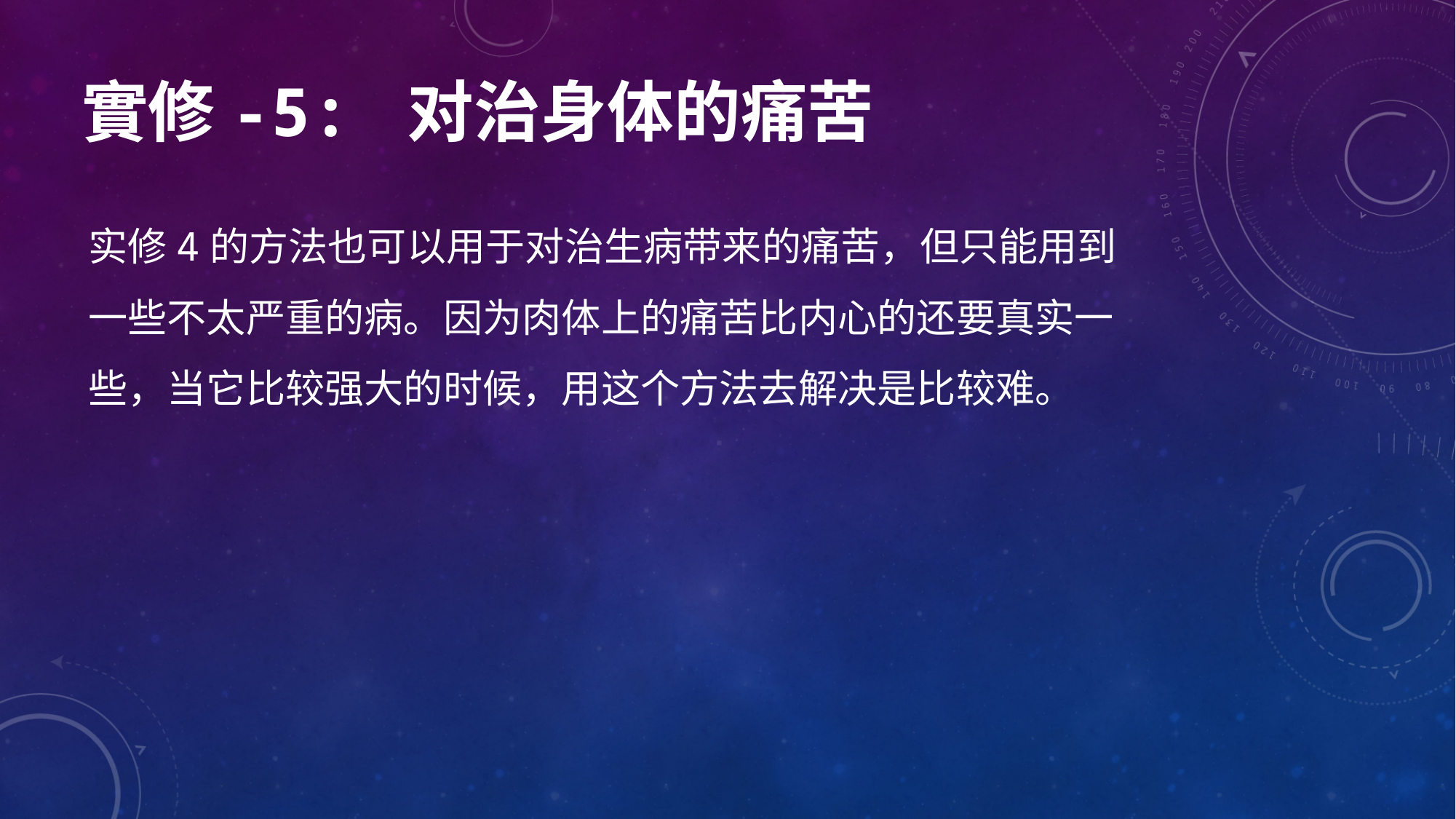

# 實修-5: 对治身体的痛苦
实修4的方法也可以用于对治生病带来的痛苦，但只能用到一些不太严重的病。因为肉体上的痛苦比内心的还要真实一些，当它比较强大的时候，用这个方法去解决是比较难。